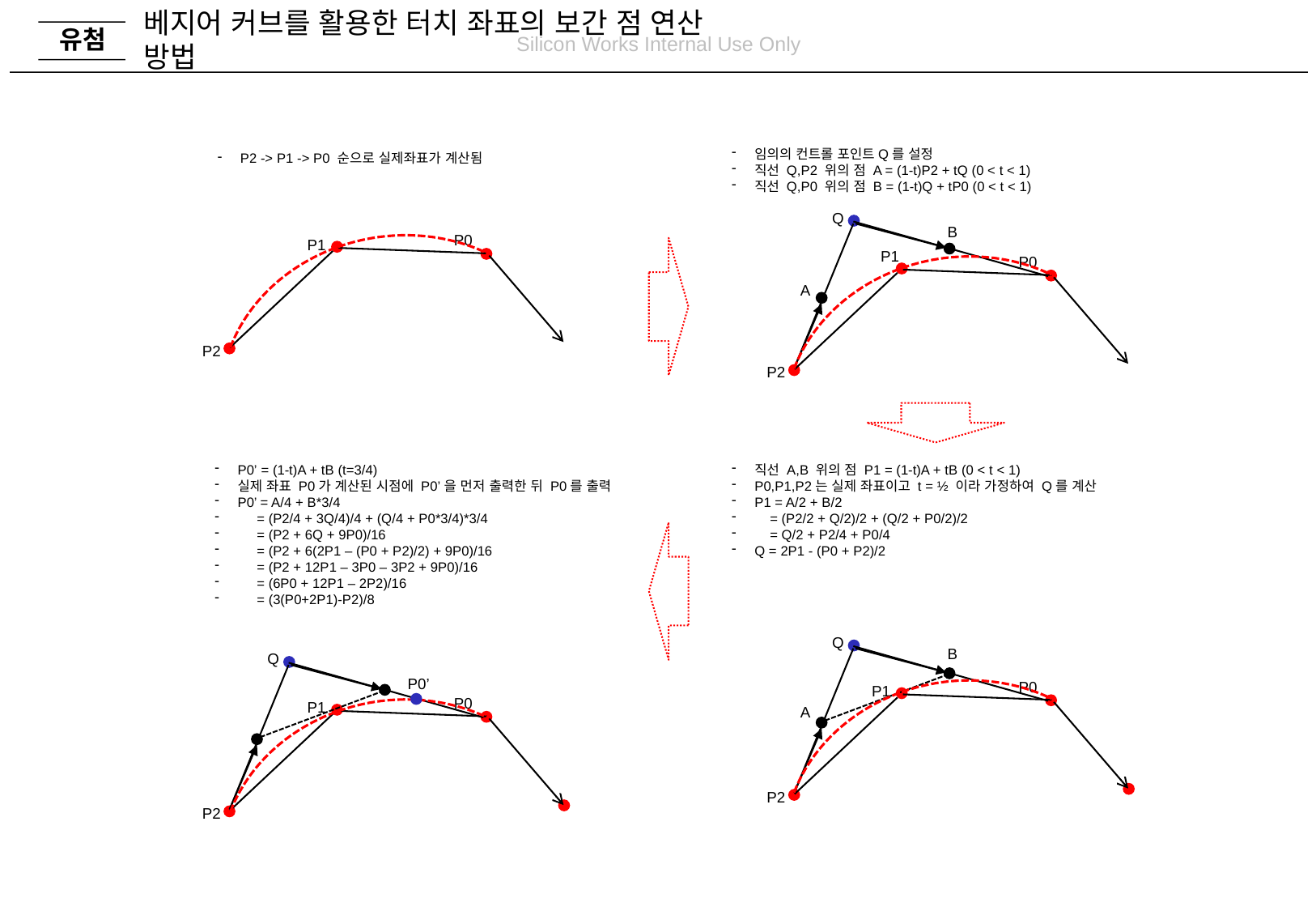

# 베지어 커브를 활용한 터치 좌표의 보간 점 연산 방법

임의의 컨트롤 포인트Q를 설정
직선 Q,P2 위의 점 A = (1-t)P2 + tQ (0 < t < 1)
직선 Q,P0 위의 점 B = (1-t)Q + tP0 (0 < t < 1)

P2 -> P1 -> P0 순으로 실제좌표가 계산됨
Q

B
P0
P1

P1

P0

A

P2

P2

P0’ = (1-t)A + tB (t=3/4)
실제 좌표 P0가 계산된 시점에 P0’을 먼저 출력한 뒤 P0를 출력
P0’ = A/4 + B*3/4
     = (P2/4 + 3Q/4)/4 + (Q/4 + P0*3/4)*3/4
     = (P2 + 6Q + 9P0)/16
     = (P2 + 6(2P1 – (P0 + P2)/2) + 9P0)/16
     = (P2 + 12P1 – 3P0 – 3P2 + 9P0)/16
     = (6P0 + 12P1 – 2P2)/16
     = (3(P0+2P1)-P2)/8
직선 A,B 위의 점 P1 = (1-t)A + tB (0 < t < 1)
P0,P1,P2는 실제 좌표이고 t = ½ 이라 가정하여 Q를 계산
P1 = A/2 + B/2
    = (P2/2 + Q/2)/2 + (Q/2 + P0/2)/2
    = Q/2 + P2/4 + P0/4
Q = 2P1 - (P0 + P2)/2

Q
B

P0
P1

A

P2

Q

P0’

P0
P1

P2